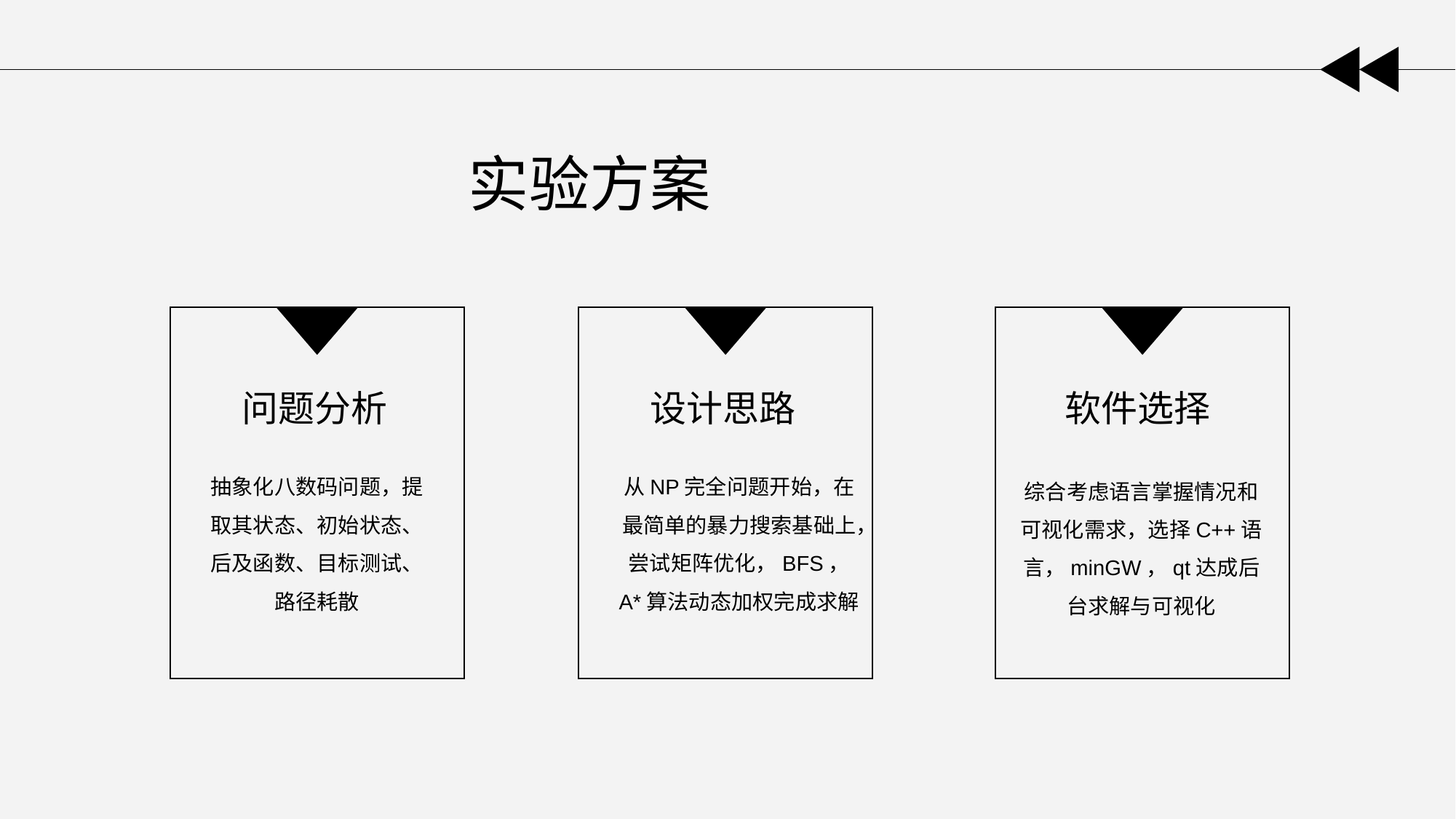

实验方案

设计思路
软件选择
问题分析
从NP完全问题开始，在最简单的暴力搜索基础上，
尝试矩阵优化，BFS，
A*算法动态加权完成求解
抽象化八数码问题，提取其状态、初始状态、
后及函数、目标测试、路径耗散
综合考虑语言掌握情况和可视化需求，选择C++语言，minGW，qt达成后台求解与可视化